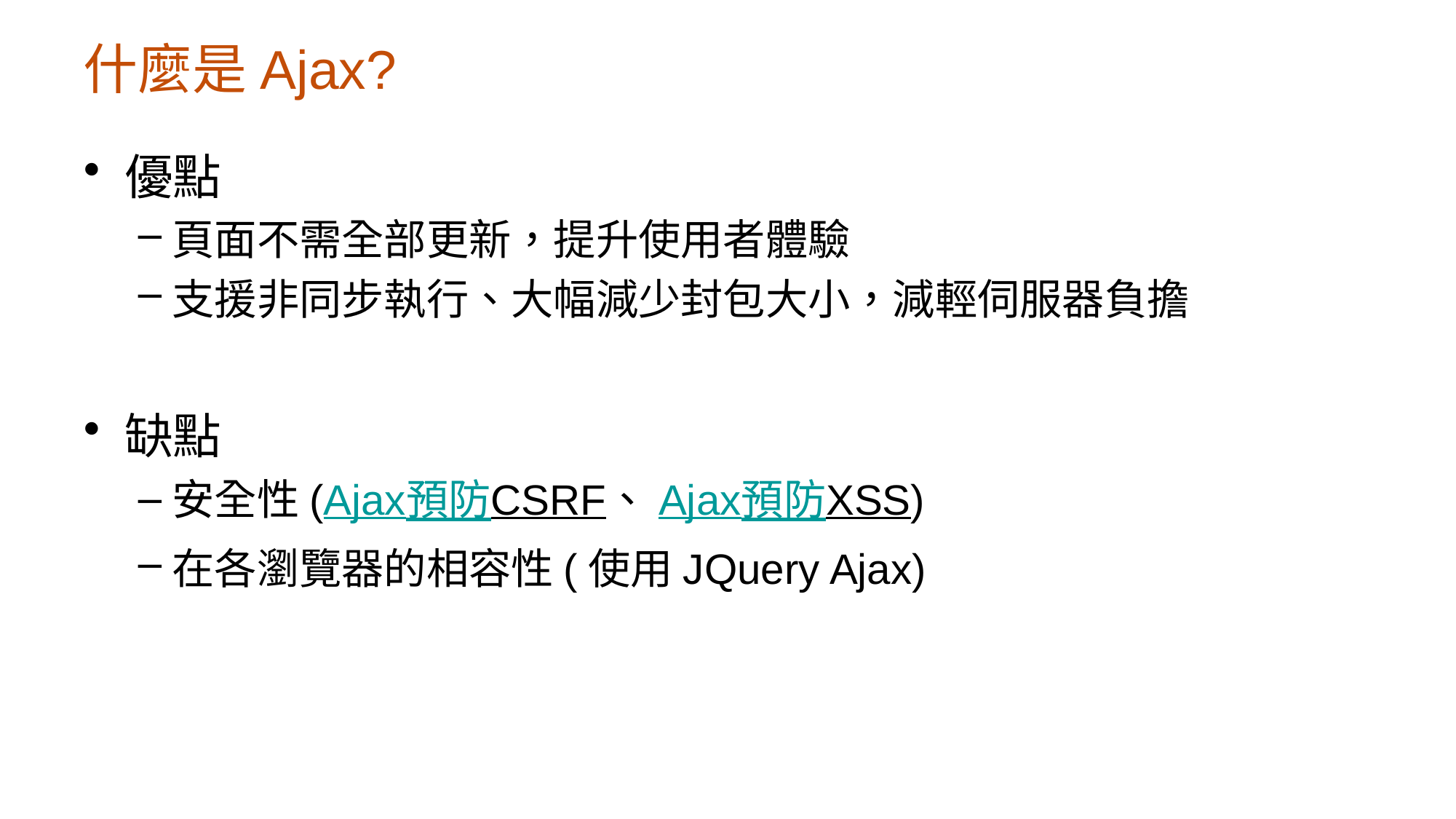

# 什麼是Ajax?
優點
頁面不需全部更新，提升使用者體驗
支援非同步執行、大幅減少封包大小，減輕伺服器負擔

缺點
安全性(Ajax預防CSRF、Ajax預防XSS)
在各瀏覽器的相容性(使用JQuery Ajax)

4